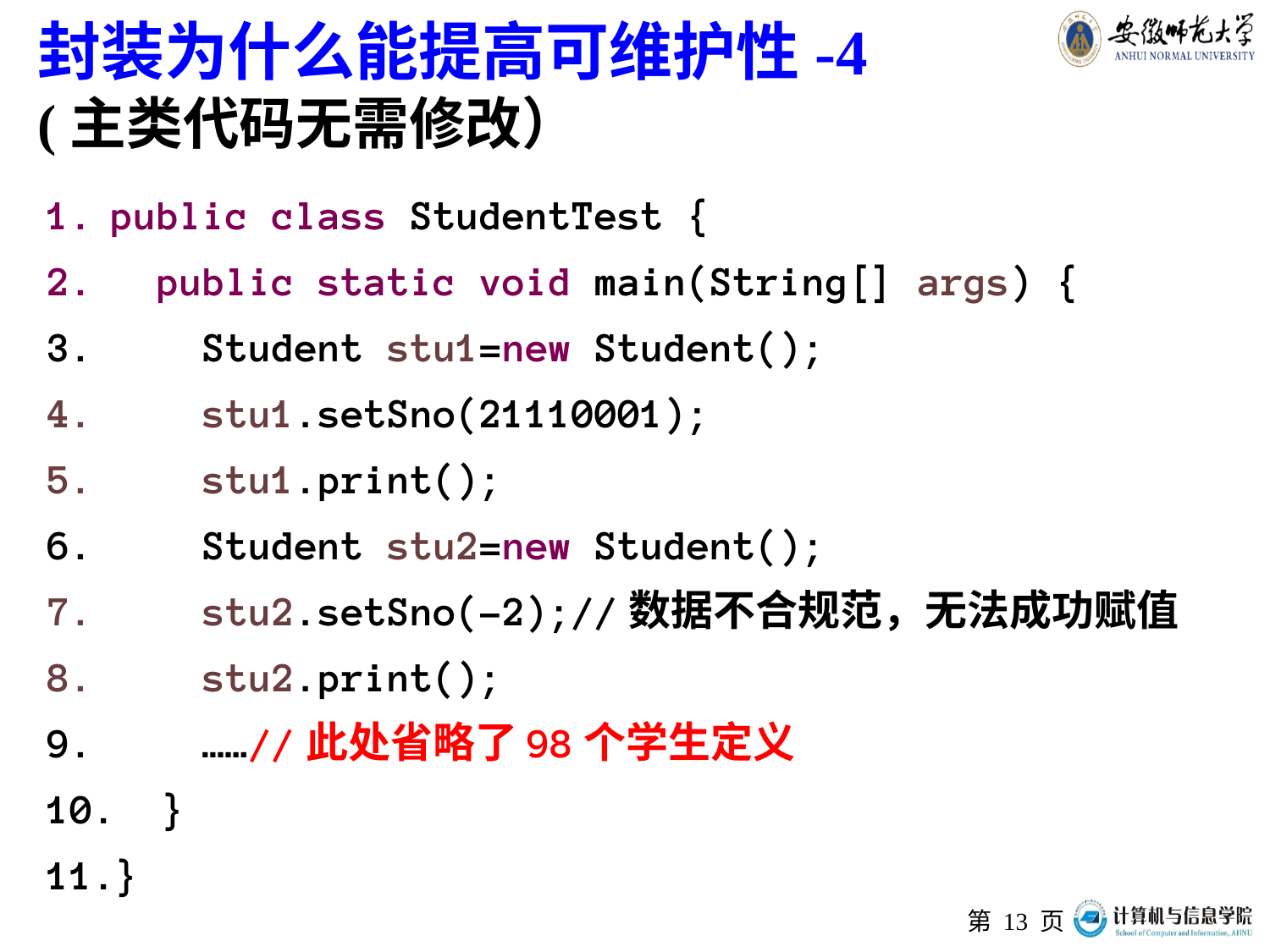

# 封装为什么能提高可维护性-4 (主类代码无需修改）
public class StudentTest {
  public static void main(String[] args) {
    Student stu1=new Student();
    stu1.setSno(21110001);
    stu1.print();
    Student stu2=new Student();
    stu2.setSno(-2);//数据不合规范，无法成功赋值
    stu2.print();
    ……//此处省略了98个学生定义
  }
}
第 13 页